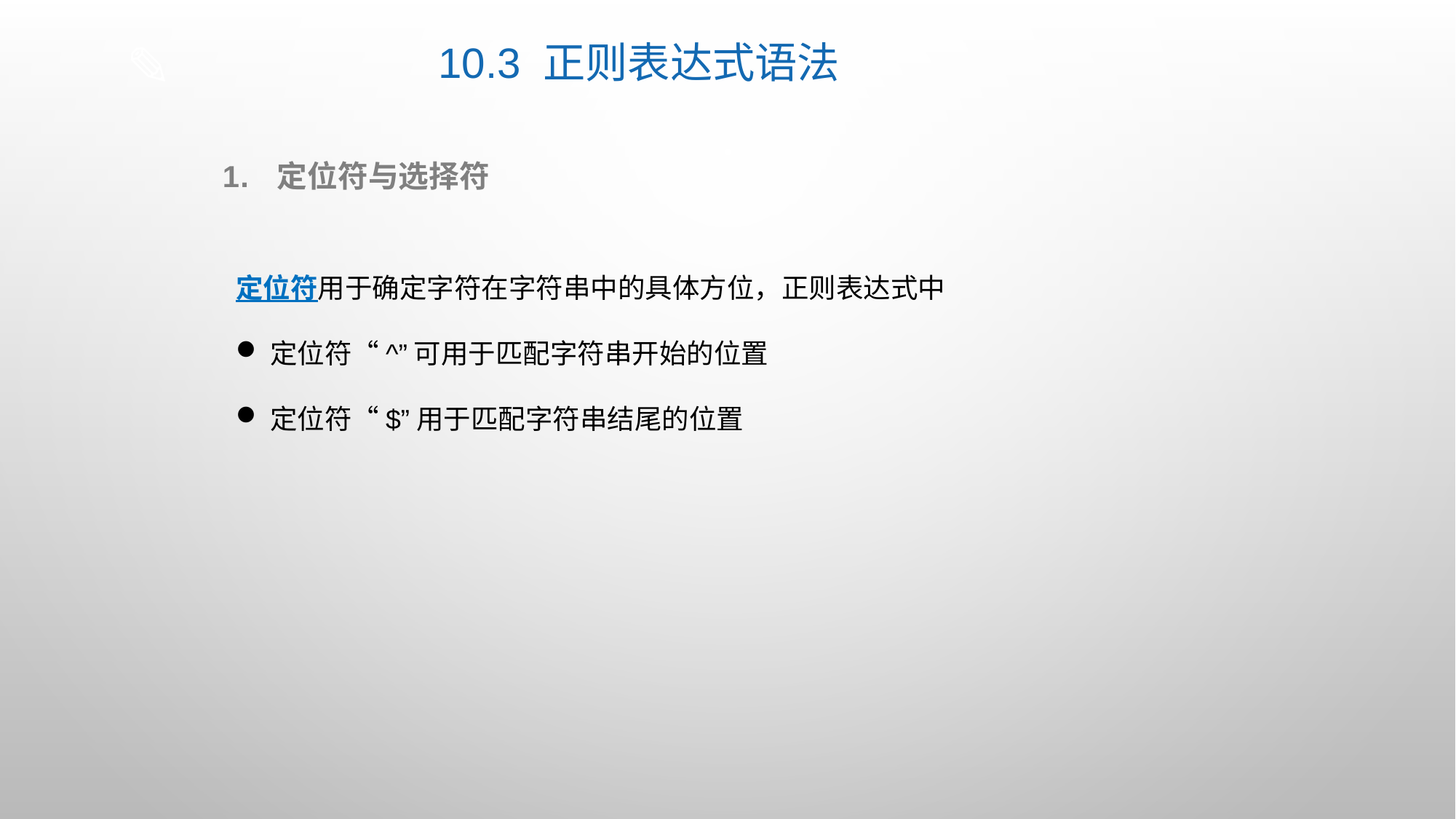

# 10.3 正则表达式语法
定位符与选择符
定位符用于确定字符在字符串中的具体方位，正则表达式中
定位符“^”可用于匹配字符串开始的位置
定位符“$”用于匹配字符串结尾的位置